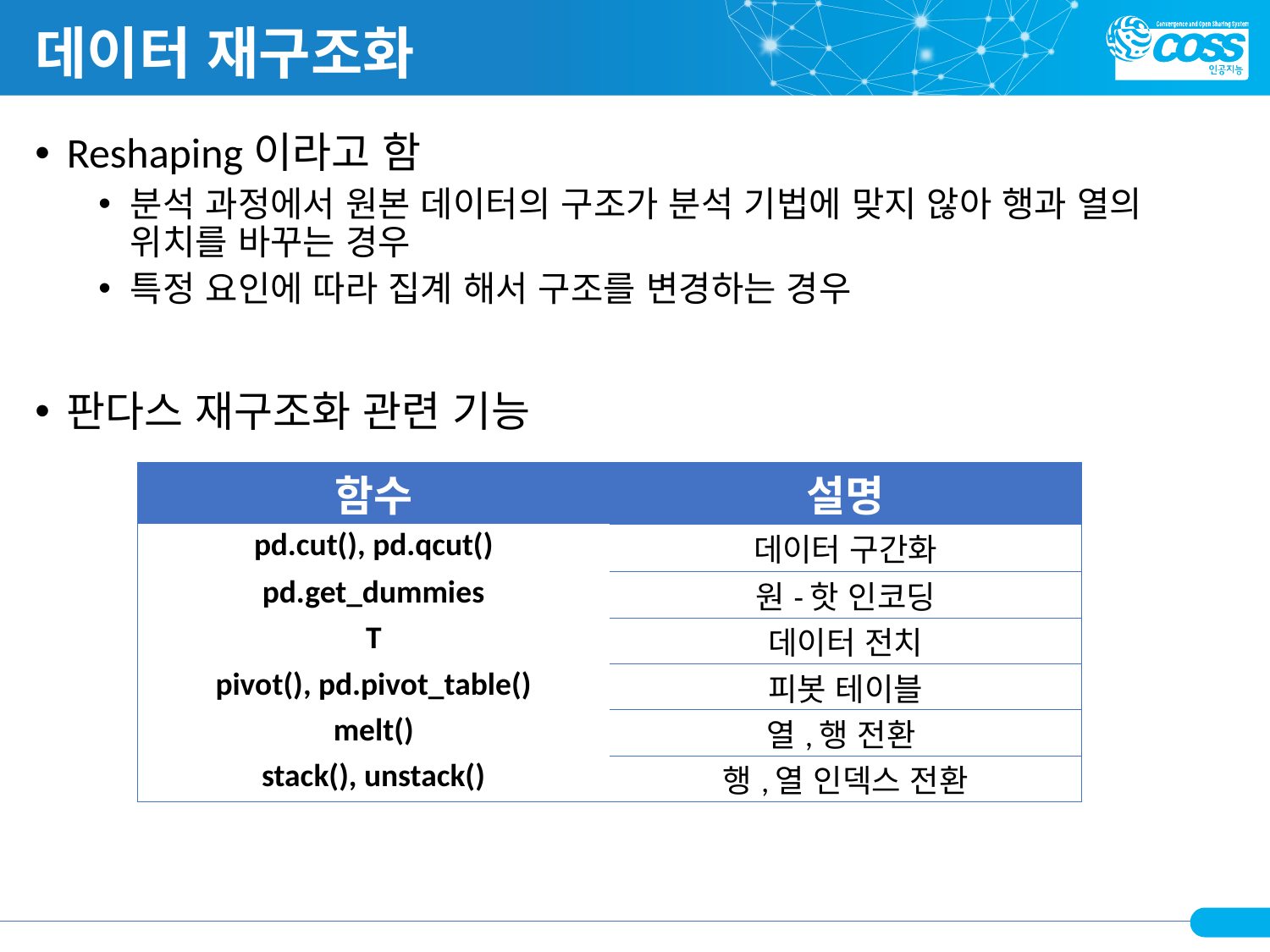

# 데이터 재구조화
Reshaping이라고 함
분석 과정에서 원본 데이터의 구조가 분석 기법에 맞지 않아 행과 열의 위치를 바꾸는 경우
특정 요인에 따라 집계 해서 구조를 변경하는 경우

판다스 재구조화 관련 기능
| 함수 | 설명 |
| --- | --- |
| pd.cut(), pd.qcut() | 데이터 구간화 |
| pd.get\_dummies | 원-핫 인코딩 |
| T | 데이터 전치 |
| pivot(), pd.pivot\_table() | 피봇 테이블 |
| melt() | 열,행 전환 |
| stack(), unstack() | 행,열 인덱스 전환 |